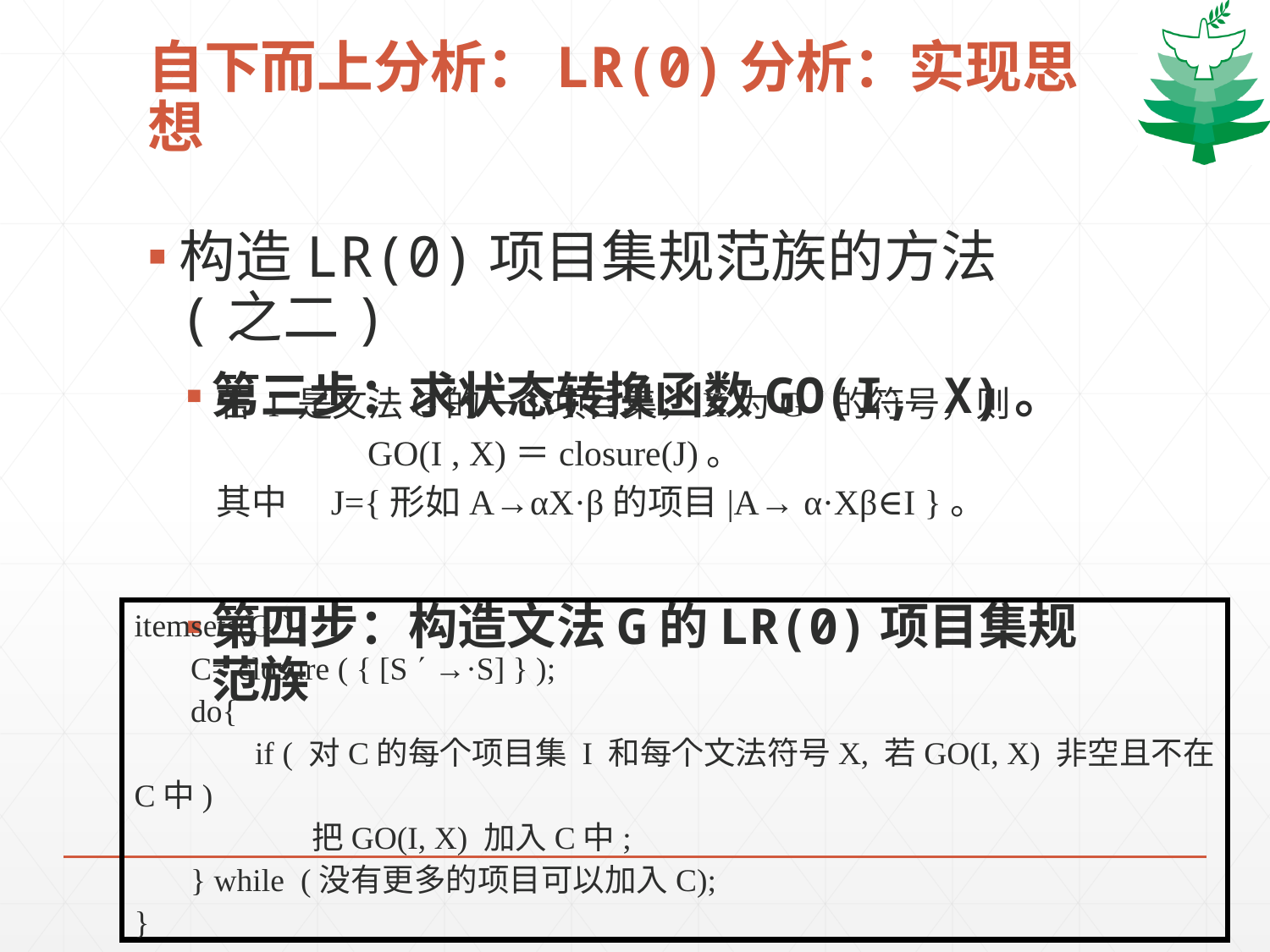

# 自下而上分析：LR(0)分析：实现思想
构造LR(0)项目集规范族的方法 (之二)
第三步：求状态转换函数GO(I, X)。

第四步：构造文法G的LR(0)项目集规范族

若 I 是文法G的一个项目集，X为G ′的符号，则
                 GO(I , X)＝closure(J)。
其中　J={形如A→αX·β的项目|A→ α·Xβ∈I }。
itemsets(G′){
       C= closure ( { [S ′ →·S] } );
       do{
               if ( 对C的每个项目集 I 和每个文法符号X, 若GO(I, X) 非空且不在C中)
	      把GO(I, X) 加入C中;
       } while  (没有更多的项目可以加入C);
}